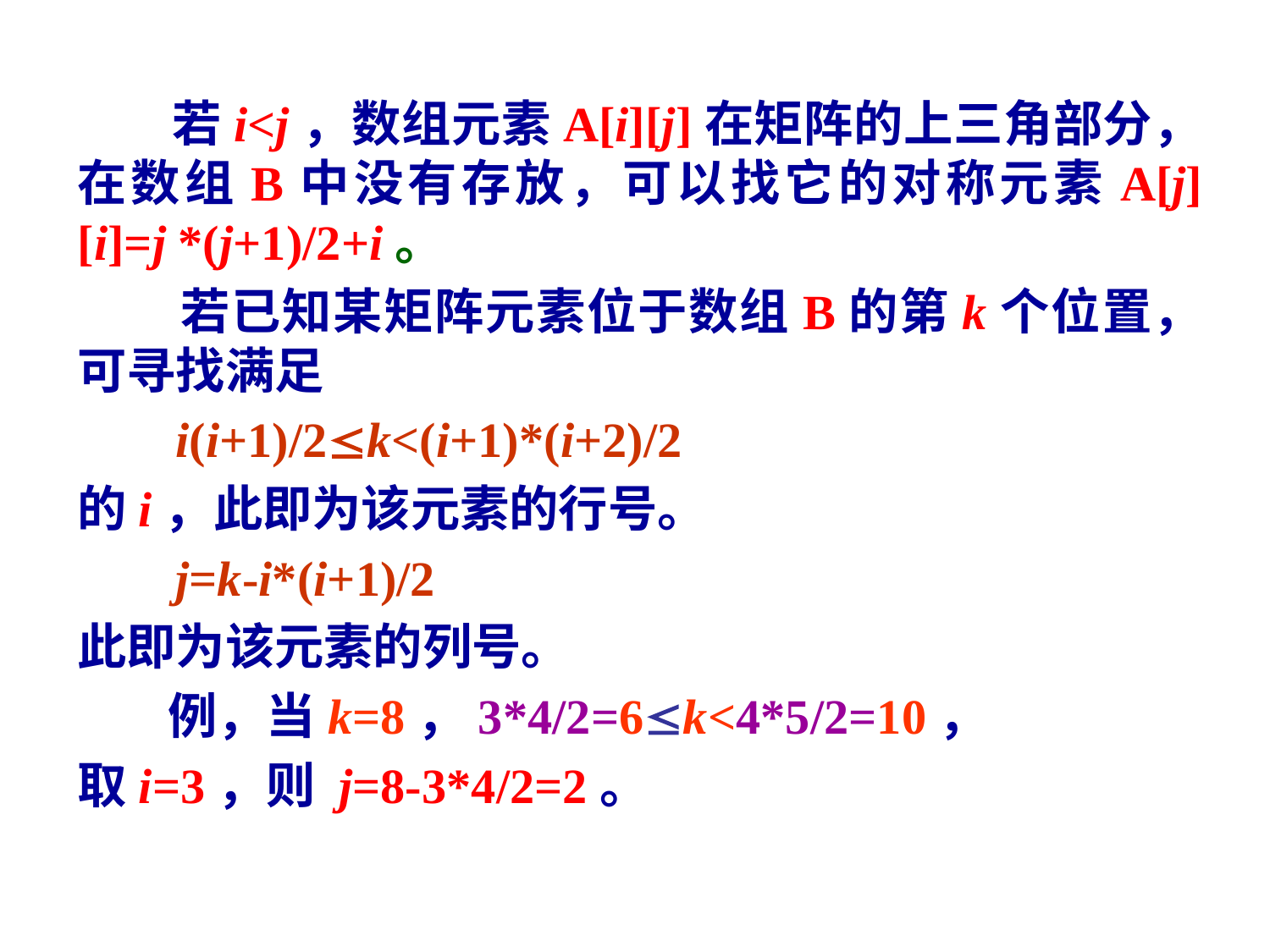

若i<j，数组元素A[i][j]在矩阵的上三角部分，在数组B中没有存放，可以找它的对称元素A[j][i]=j *(j+1)/2+i。
       若已知某矩阵元素位于数组B的第k个位置，可寻找满足
        i(i+1)/2≤k<(i+1)*(i+2)/2
的i，此即为该元素的行号。
        j=k-i*(i+1)/2
此即为该元素的列号。
       例，当k=8，3*4/2=6≤k<4*5/2=10，
取i=3，则 j=8-3*4/2=2。
25